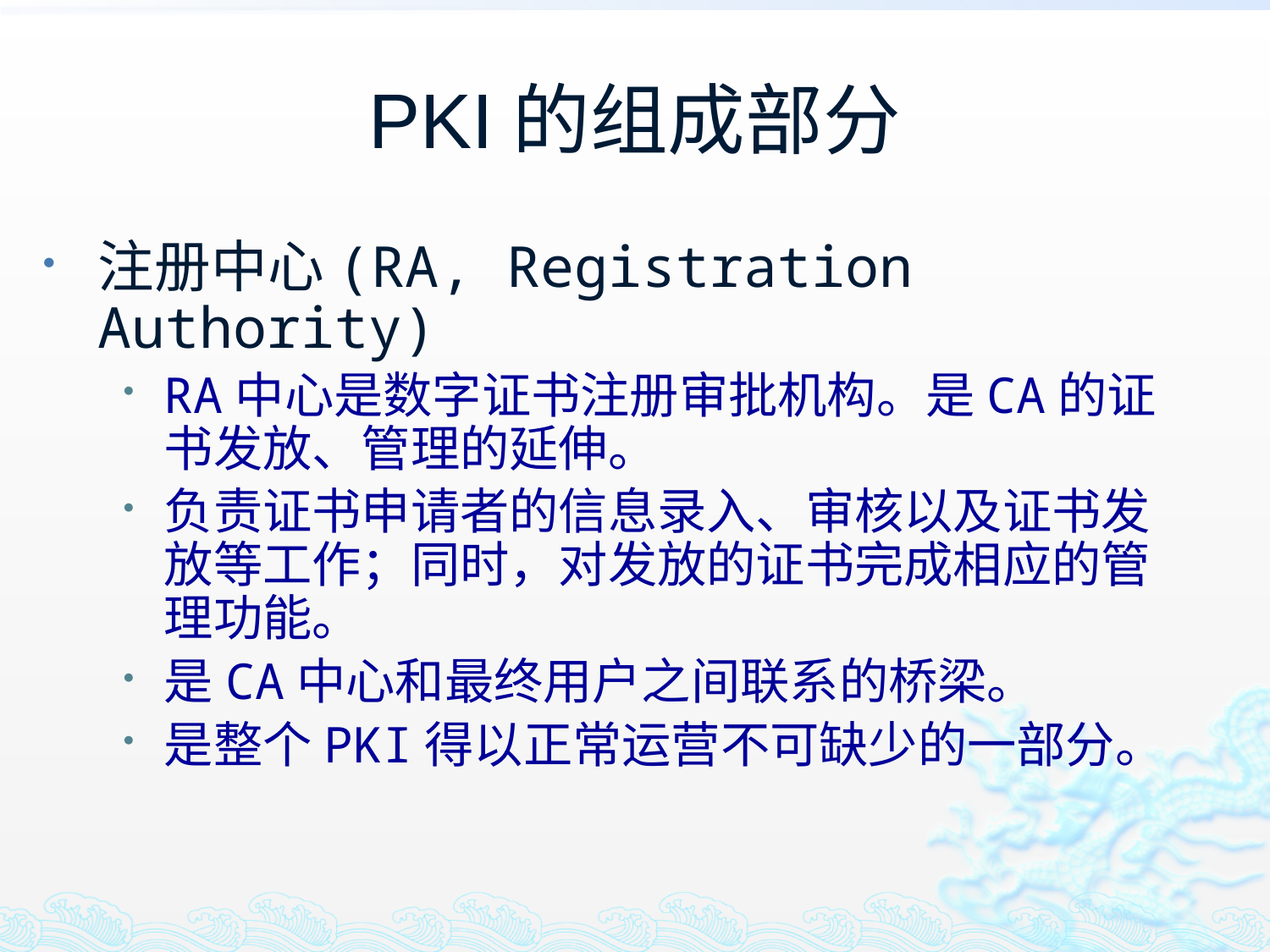

# PKI的组成部分
注册中心(RA, Registration Authority)
RA中心是数字证书注册审批机构。是CA的证书发放、管理的延伸。
负责证书申请者的信息录入、审核以及证书发放等工作；同时，对发放的证书完成相应的管理功能。
是CA中心和最终用户之间联系的桥梁。
是整个PKI得以正常运营不可缺少的一部分。